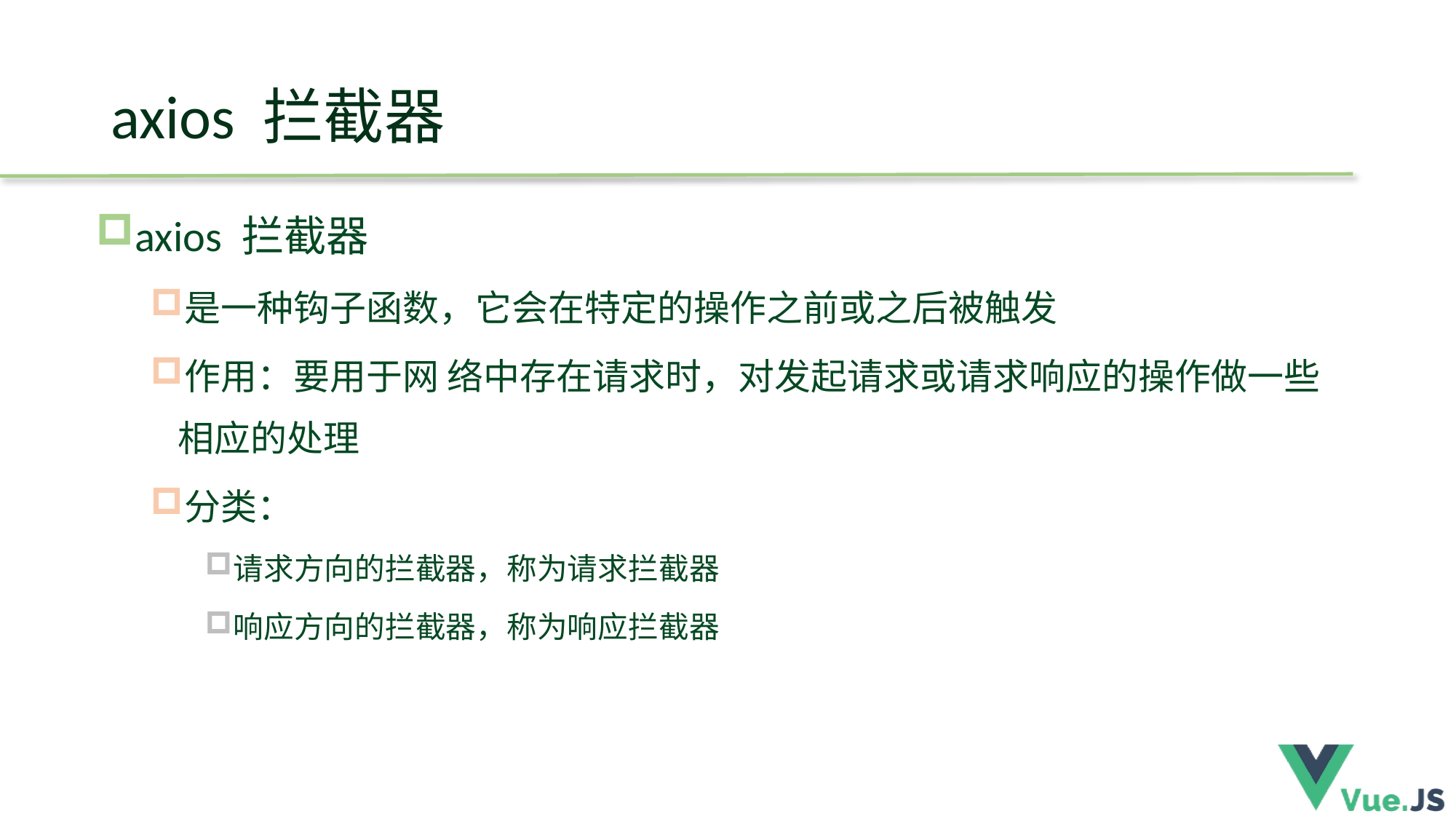

# axios 拦截器
axios 拦截器
是一种钩子函数，它会在特定的操作之前或之后被触发
作用：要用于网 络中存在请求时，对发起请求或请求响应的操作做一些相应的处理
分类：
请求方向的拦截器，称为请求拦截器
响应方向的拦截器，称为响应拦截器